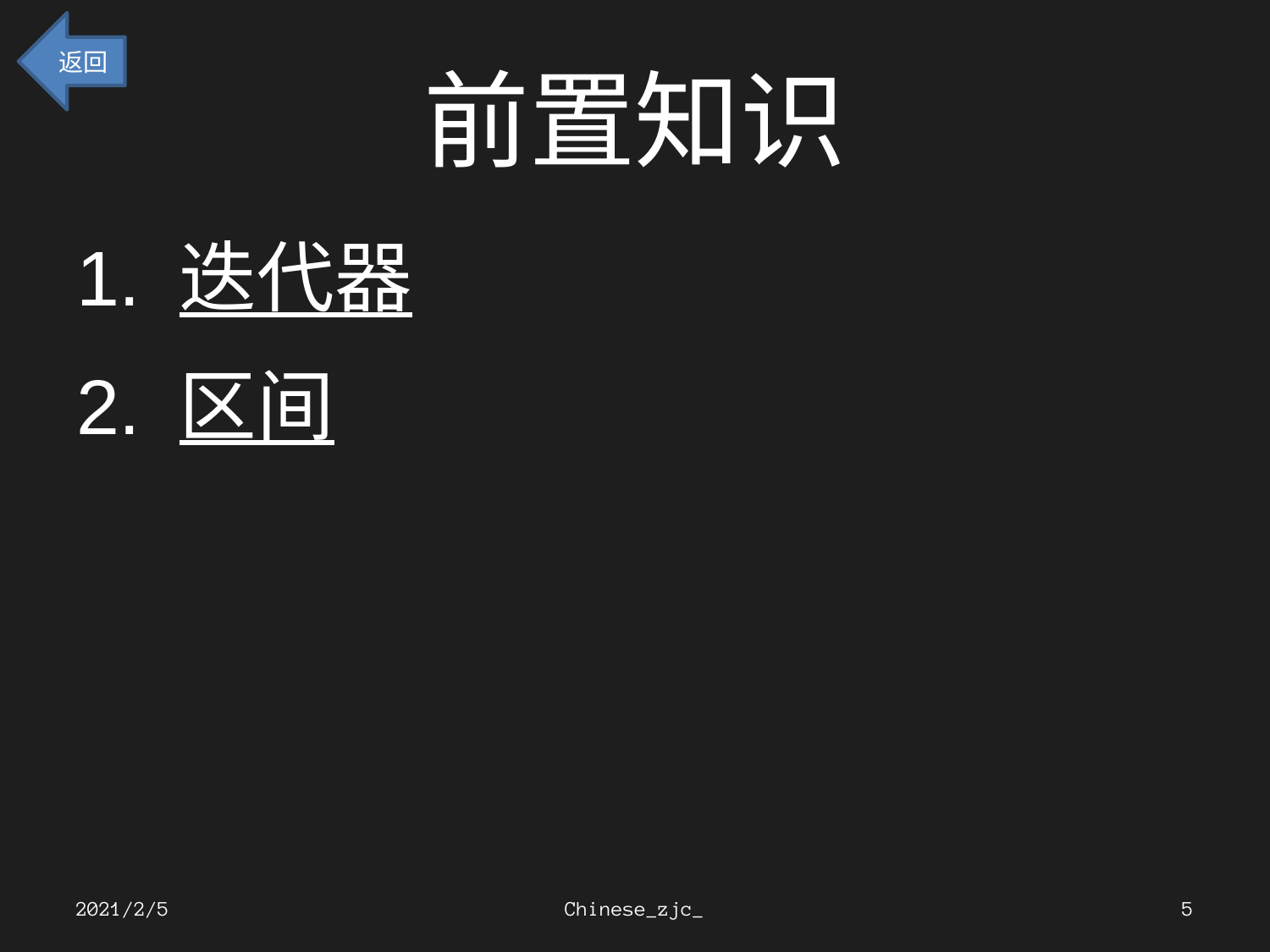

返回
# 前置知识
迭代器
区间
2021/2/5
Chinese_zjc_
5